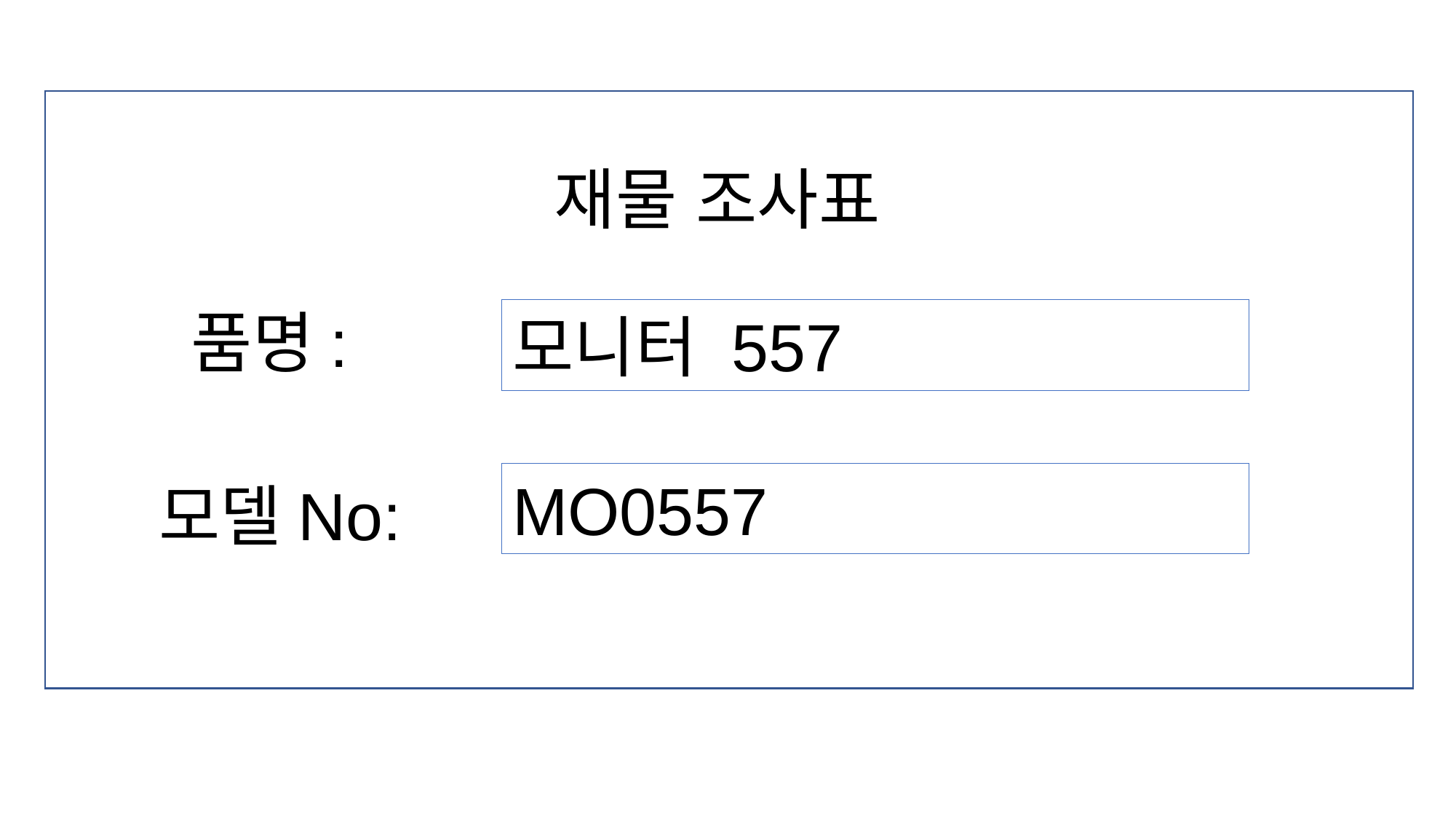

재물 조사표
품명:
모니터 557
MO0557
모델No: